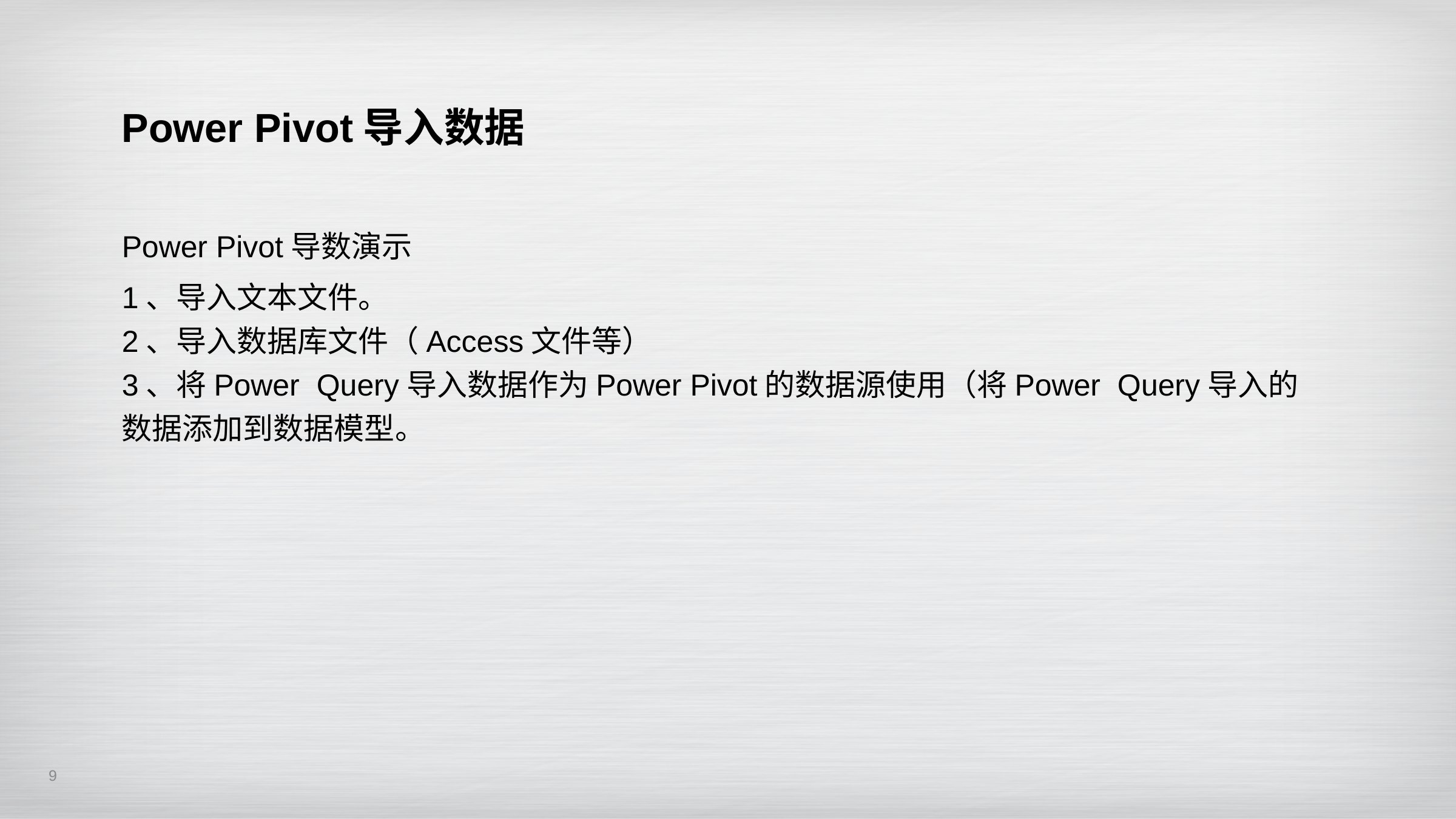

Power Pivot导入数据
Power Pivot导数演示
1、导入文本文件。
2、导入数据库文件（Access文件等）
3、将Power  Query导入数据作为Power Pivot的数据源使用（将Power  Query导入的数据添加到数据模型。